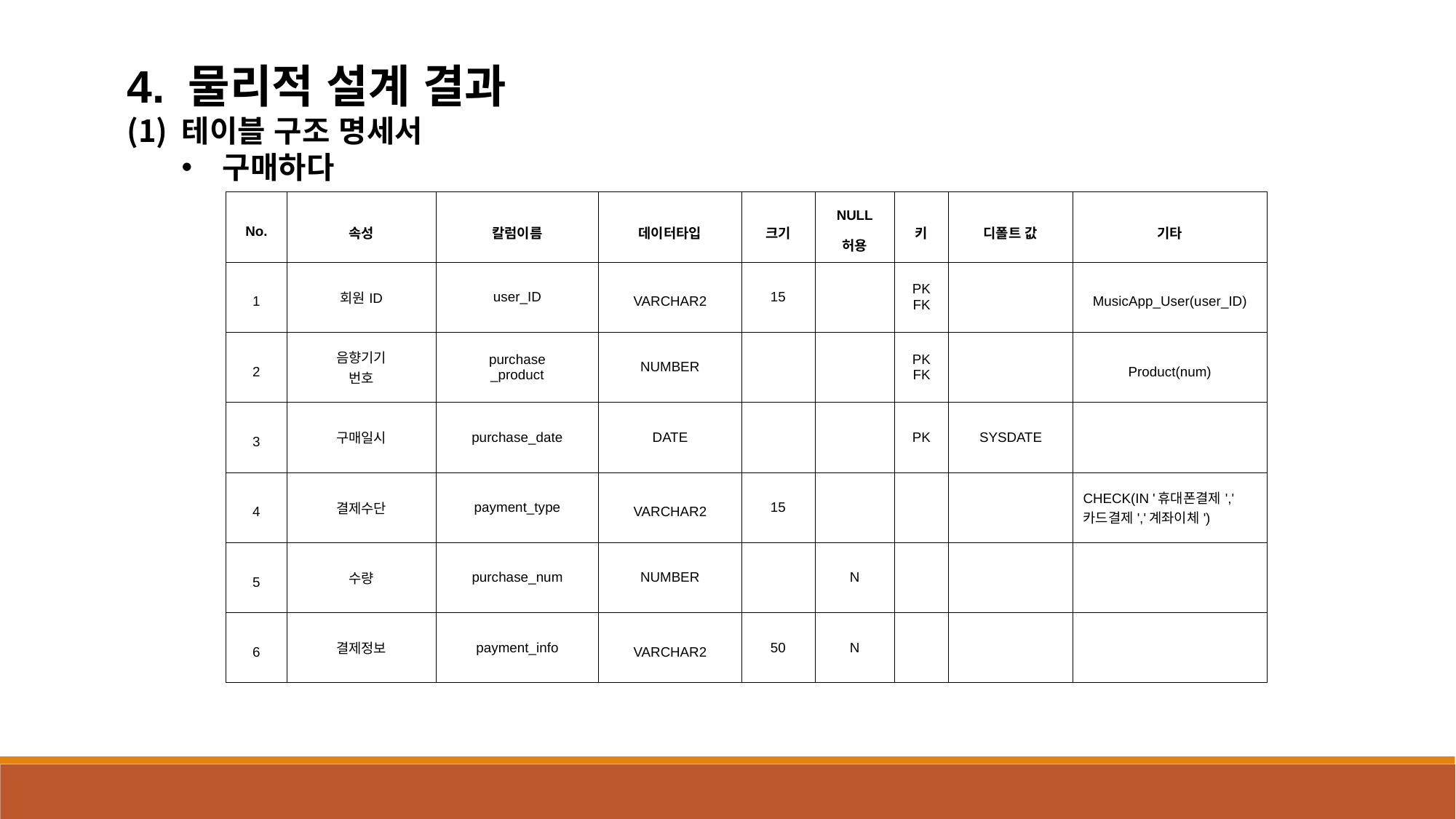

4. 물리적 설계 결과
테이블 구조 명세서
구매하다
| No. | 속성 | 칼럼이름 | 데이터타입 | 크기 | NULL 허용 | 키 | 디폴트 값 | 기타 |
| --- | --- | --- | --- | --- | --- | --- | --- | --- |
| 1 | 회원ID | user\_ID | VARCHAR2 | 15 |  | PK FK |  | MusicApp\_User(user\_ID) |
| 2 | 음향기기 번호 | purchase \_product | NUMBER |  |  | PK FK |  | Product(num) |
| 3 | 구매일시 | purchase\_date | DATE |  |  | PK | SYSDATE |  |
| 4 | 결제수단 | payment\_type | VARCHAR2 | 15 |  |  |  | CHECK(IN '휴대폰결제','카드결제','계좌이체') |
| 5 | 수량 | purchase\_num | NUMBER |  | N |  |  |  |
| 6 | 결제정보 | payment\_info | VARCHAR2 | 50 | N |  |  |  |